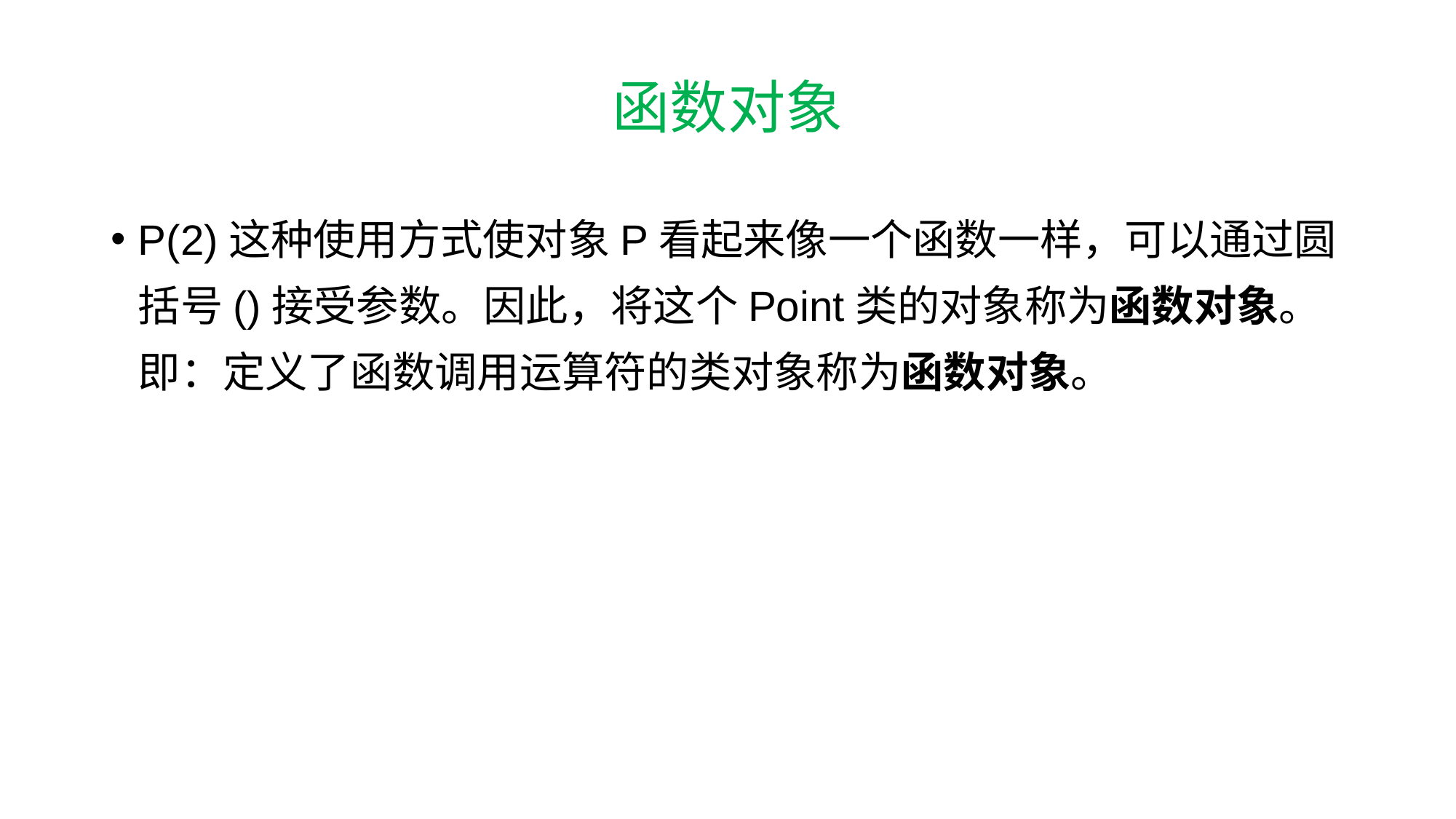

# 函数对象
P(2)这种使用方式使对象P看起来像一个函数一样，可以通过圆括号()接受参数。因此，将这个Point类的对象称为函数对象。即：定义了函数调用运算符的类对象称为函数对象。